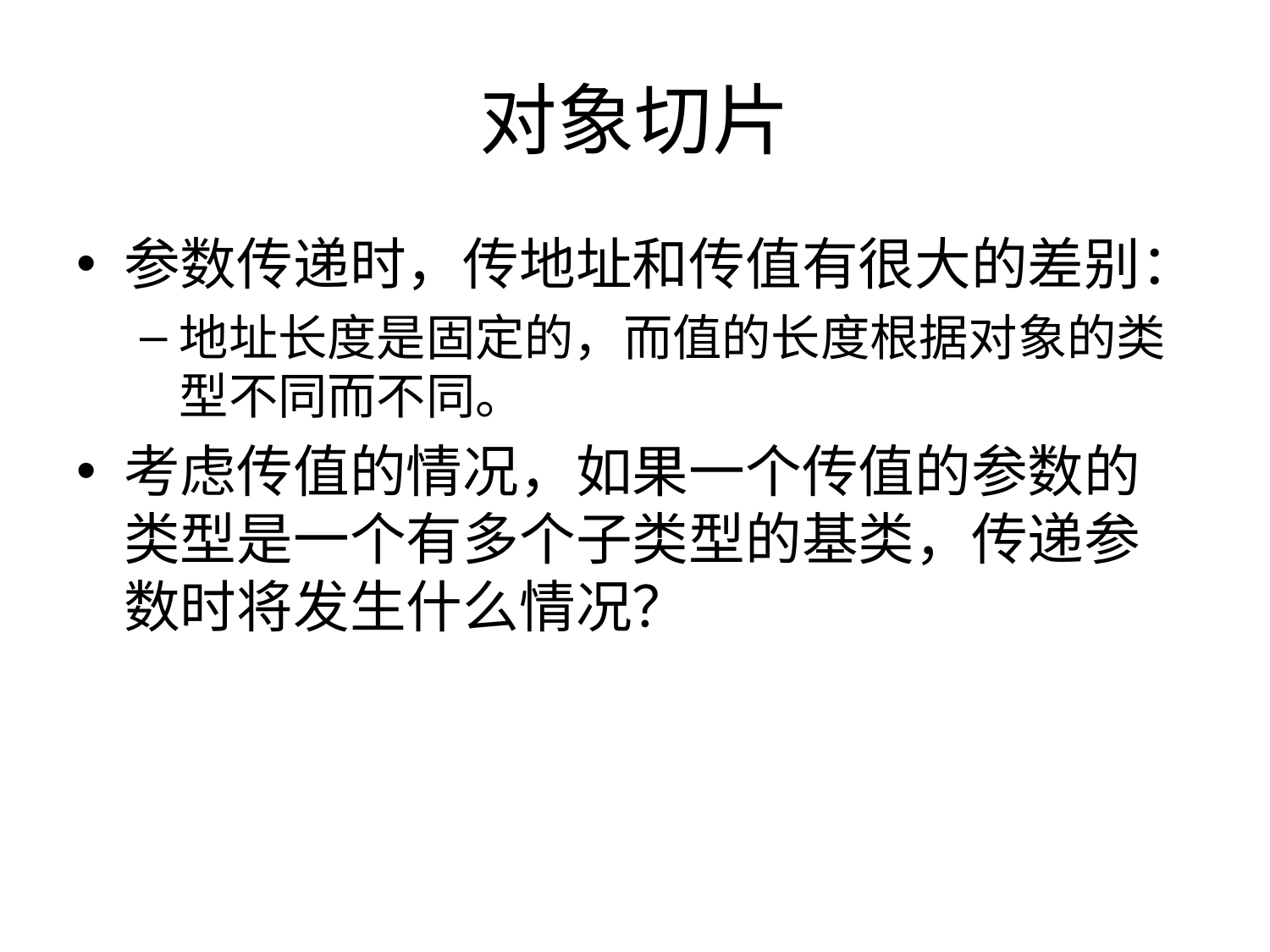

# 对象切片
参数传递时，传地址和传值有很大的差别：
地址长度是固定的，而值的长度根据对象的类型不同而不同。
考虑传值的情况，如果一个传值的参数的类型是一个有多个子类型的基类，传递参数时将发生什么情况？